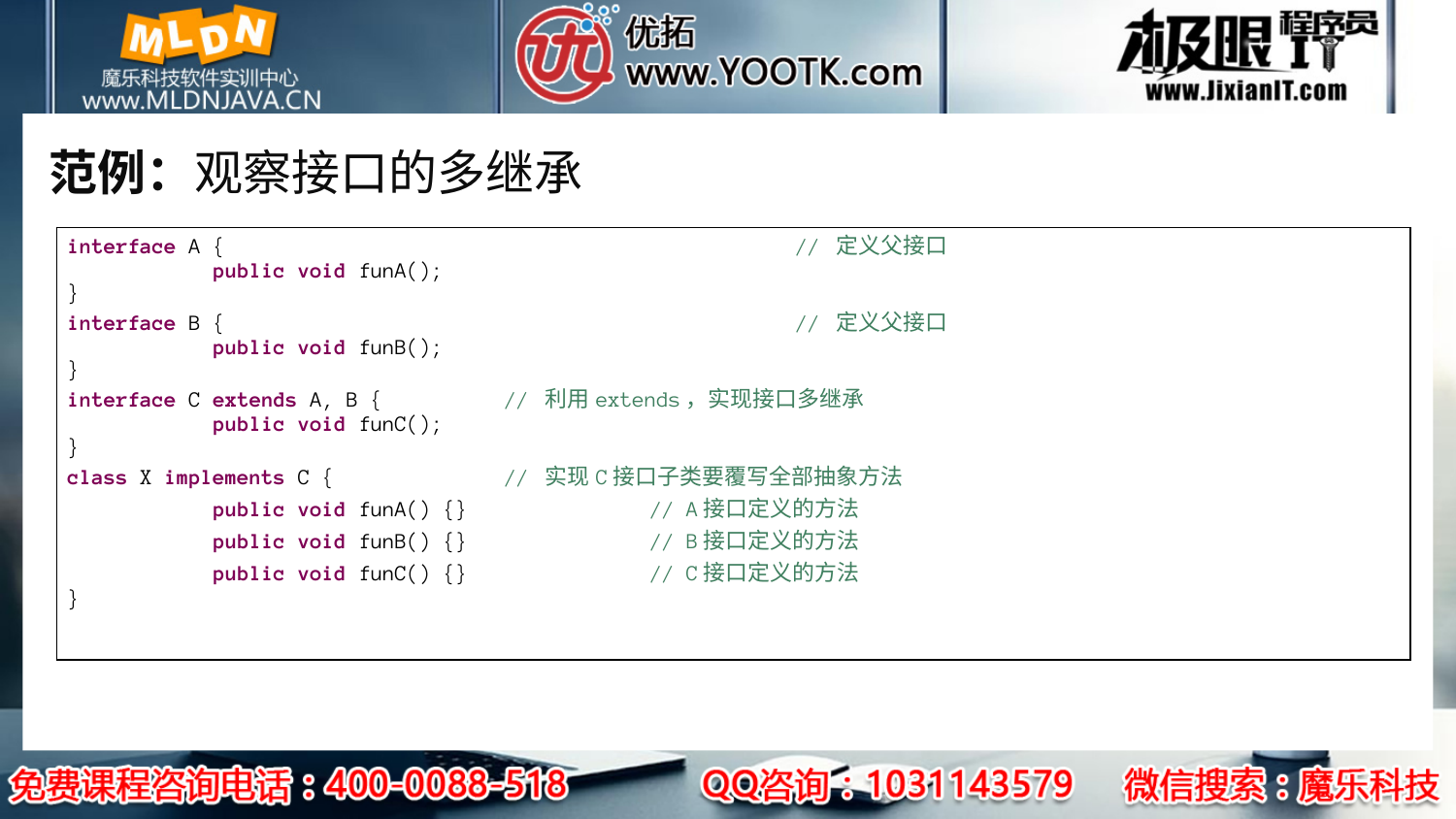

# 范例：观察接口的多继承
| interface A { // 定义父接口 public void funA(); } interface B { // 定义父接口 public void funB(); } interface C extends A, B { // 利用extends，实现接口多继承 public void funC(); } class X implements C { // 实现C接口子类要覆写全部抽象方法 public void funA() {} // A接口定义的方法 public void funB() {} // B接口定义的方法 public void funC() {} // C接口定义的方法 } |
| --- |